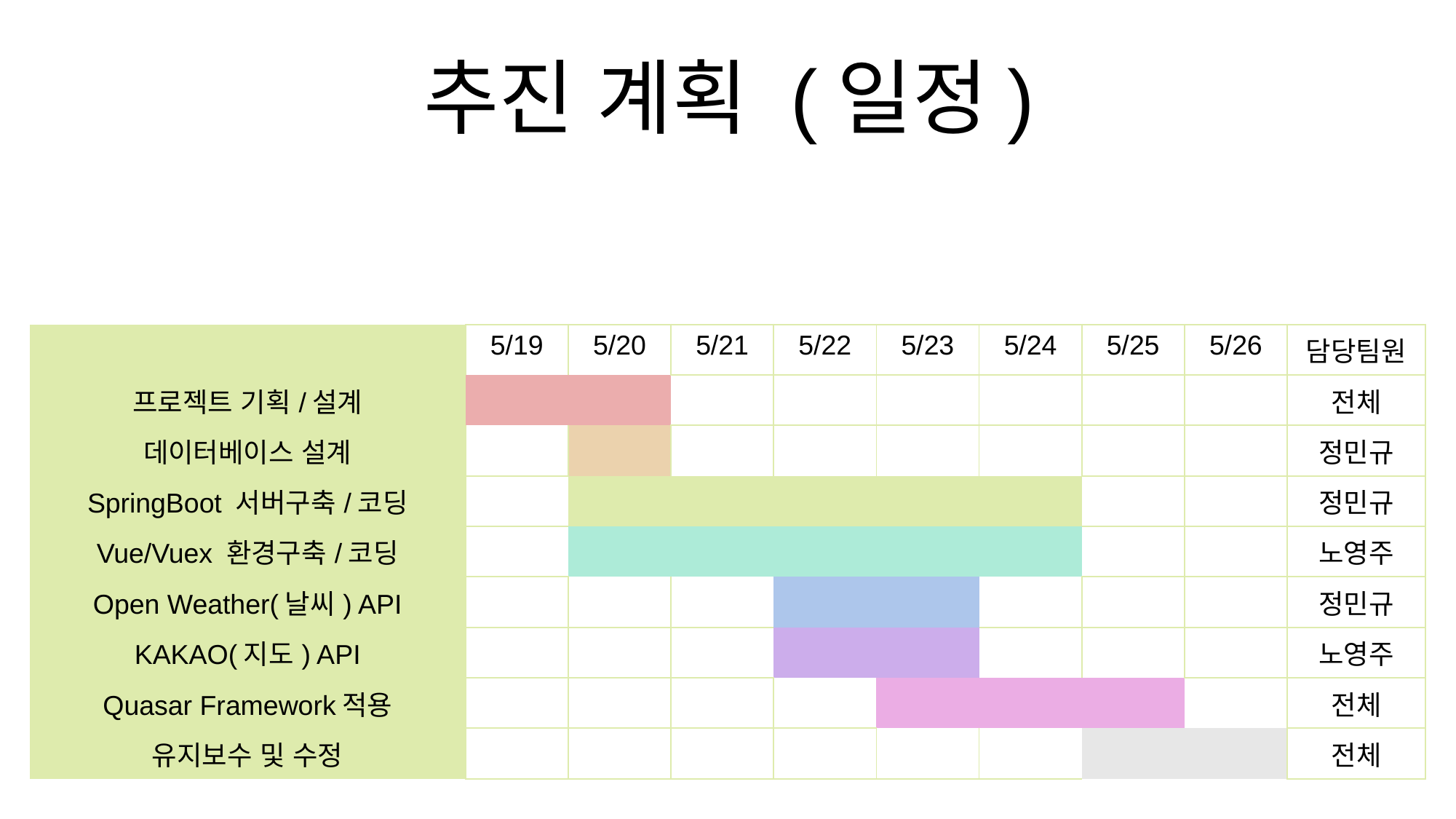

추진 계획 (일정)
|  | 5/19 | 5/20 | 5/21 | 5/22 | 5/23 | 5/24 | 5/25 | 5/26 | 담당팀원 |
| --- | --- | --- | --- | --- | --- | --- | --- | --- | --- |
| 프로젝트 기획/설계 |  |  |  |  |  |  |  |  | 전체 |
| 데이터베이스 설계 |  |  |  |  |  |  |  |  | 정민규 |
| SpringBoot 서버구축/코딩 |  |  |  |  |  |  |  |  | 정민규 |
| Vue/Vuex 환경구축/코딩 |  |  |  |  |  |  |  |  | 노영주 |
| Open Weather(날씨) API |  |  |  |  |  |  |  |  | 정민규 |
| KAKAO(지도) API |  |  |  |  |  |  |  |  | 노영주 |
| Quasar Framework적용 |  |  |  |  |  |  |  |  | 전체 |
| 유지보수 및 수정 |  |  |  |  |  |  |  |  | 전체 |